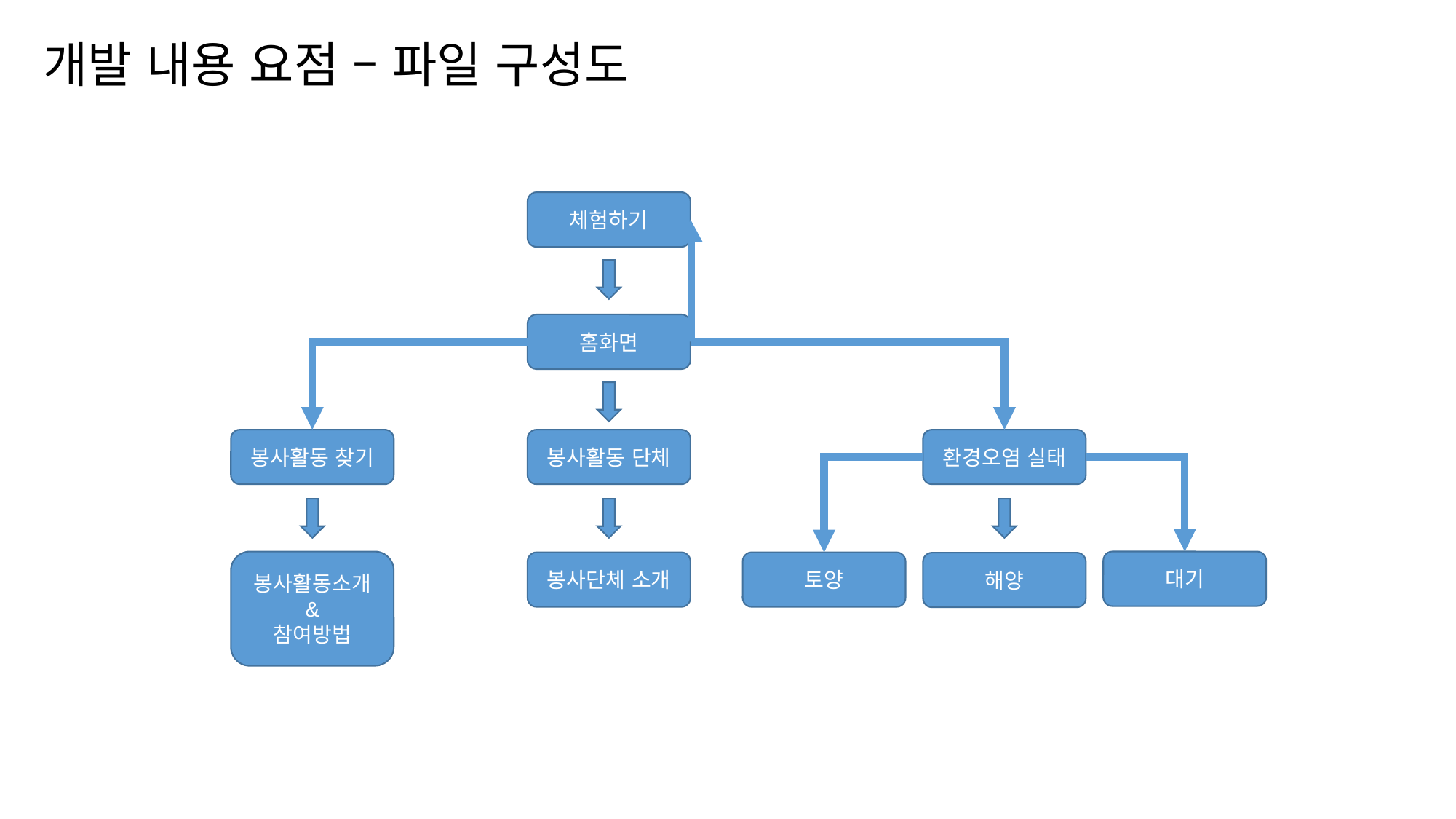

# 개발 내용 요점 – 파일 구성도
체험하기

홈화면

봉사활동 찾기
봉사활동 단체
환경오염 실태

봉사활동소개
&
참여방법
대기
토양
봉사단체 소개
해양